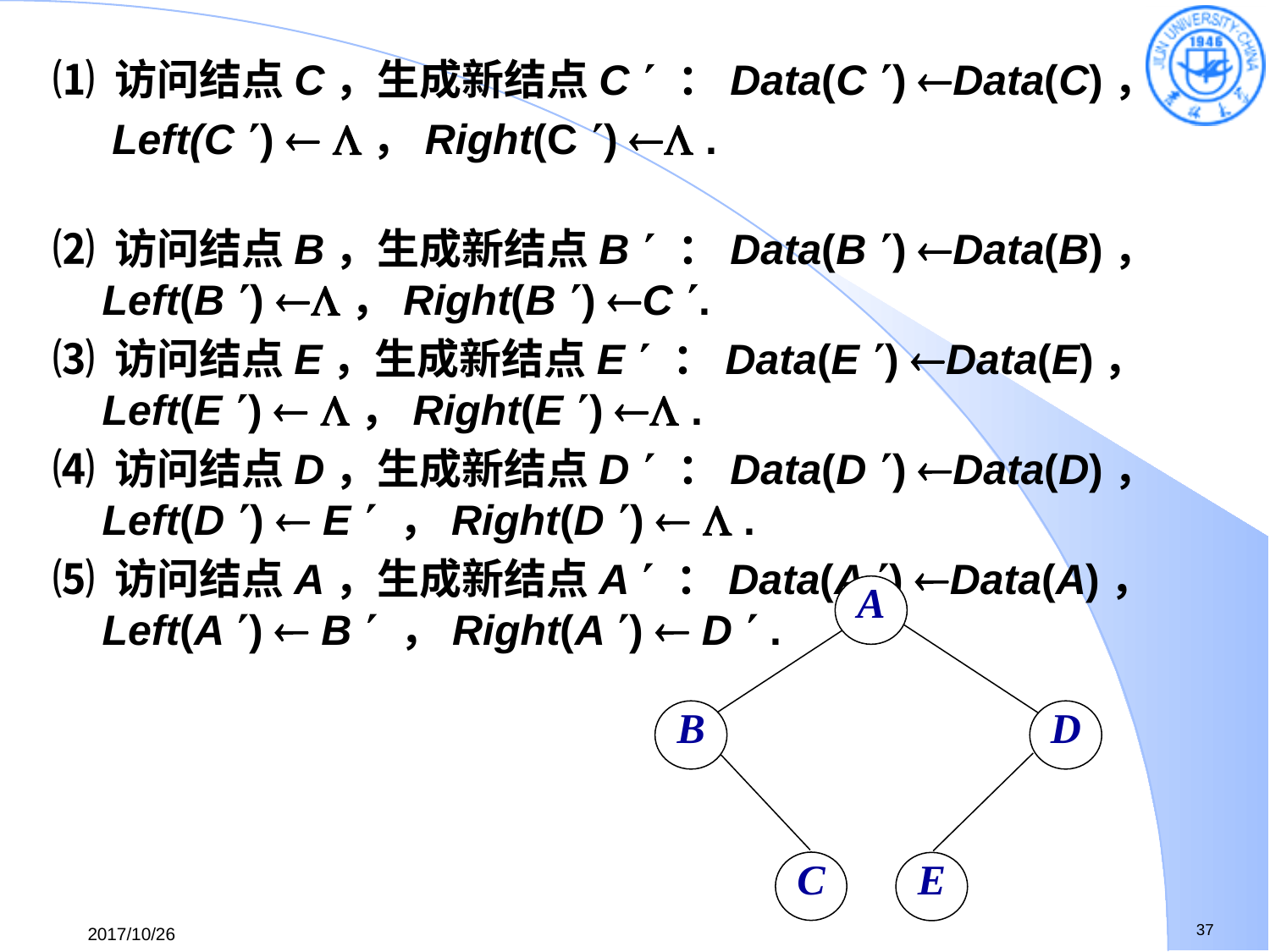

⑴ 访问结点C，生成新结点C ′ ：Data(C ′) ←Data(C)，
     Left(C ′) ← Λ，Right(C ′) ←Λ .
⑵ 访问结点B，生成新结点B ′ ：Data(B ′) ←Data(B)，
Left(B ′) ←Λ，Right(B ′) ←C ′.
⑶ 访问结点E，生成新结点E ′ ：Data(E ′) ←Data(E)，
Left(E ′) ← Λ，Right(E ′) ←Λ .
⑷ 访问结点D，生成新结点D ′ ：Data(D ′) ←Data(D)，
Left(D ′) ← E ′ ，Right(D ′) ← Λ .
⑸ 访问结点A，生成新结点A ′ ：Data(A ′) ←Data(A)，
Left(A ′) ← B ′ ，Right(A ′) ← D ′ .
A

B
D

C
E